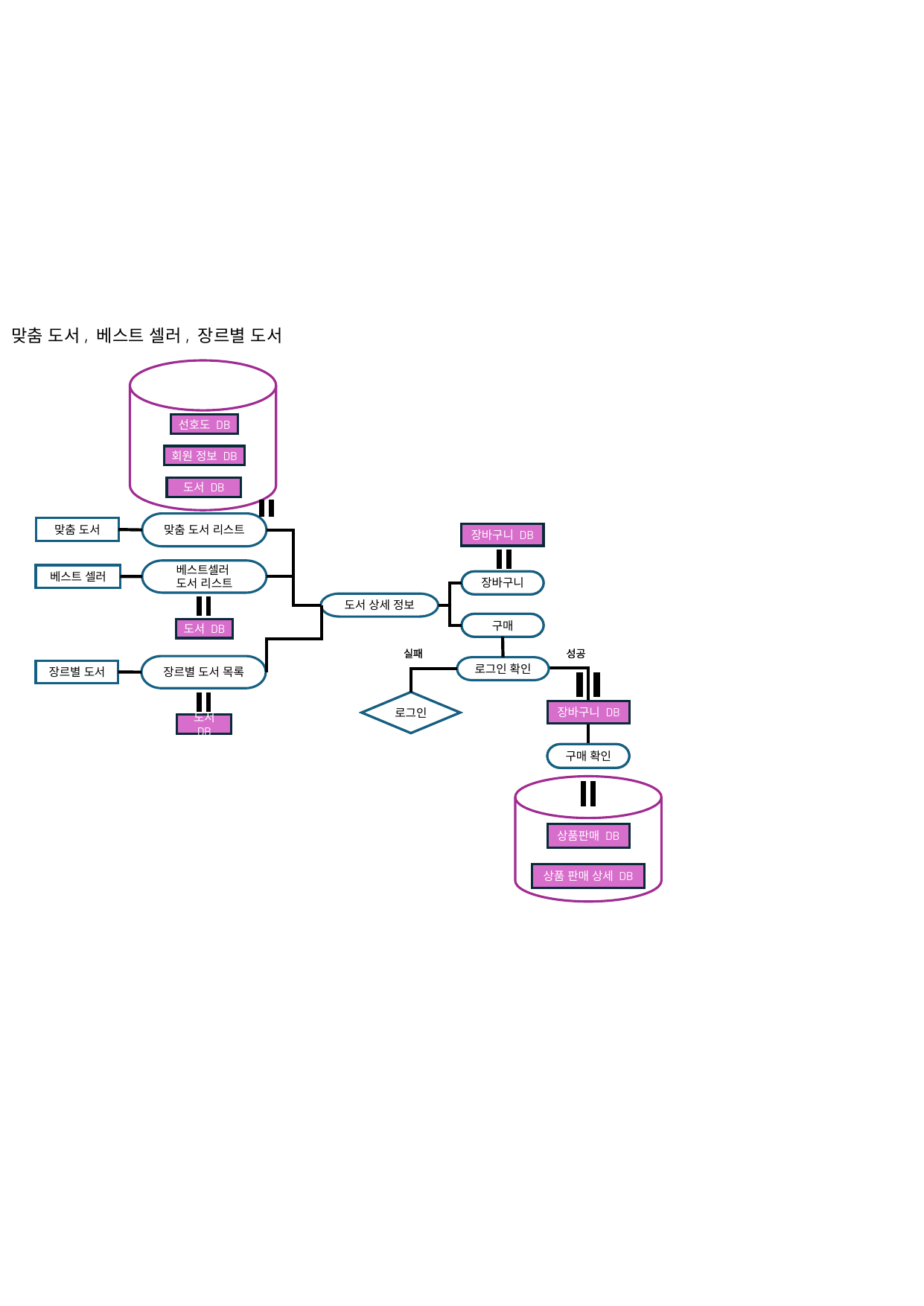

맞춤 도서, 베스트 셀러, 장르별 도서

선호도 DB
회원 정보 DB
도서 DB

맞춤 도서 리스트
맞춤 도서
장바구니 DB

베스트셀러
도서 리스트
베스트 셀러
장바구니
장바구니

도서 상세 정보
구매
구매
도서 DB
실패
실패
성공
성공
장르별 도서 목록
로그인 확인
장르별 도서

로그인
로그인
장바구니 DB
장바구니 DB
도서 DB
구매 확인
구매 확인

상품판매 DB
상품 판매 상세 DB